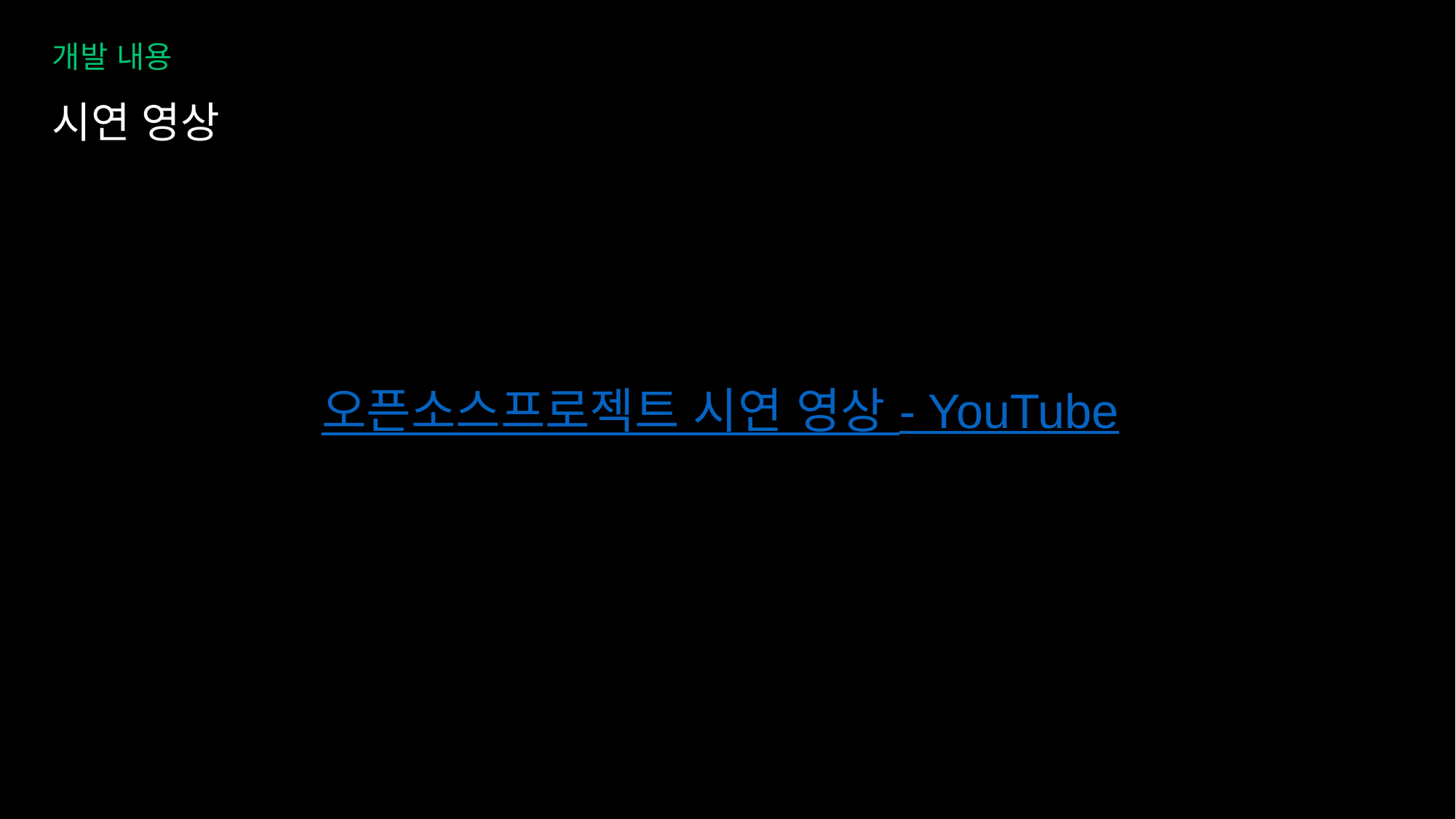

개발 내용
시연 영상
오픈소스프로젝트 시연 영상 - YouTube